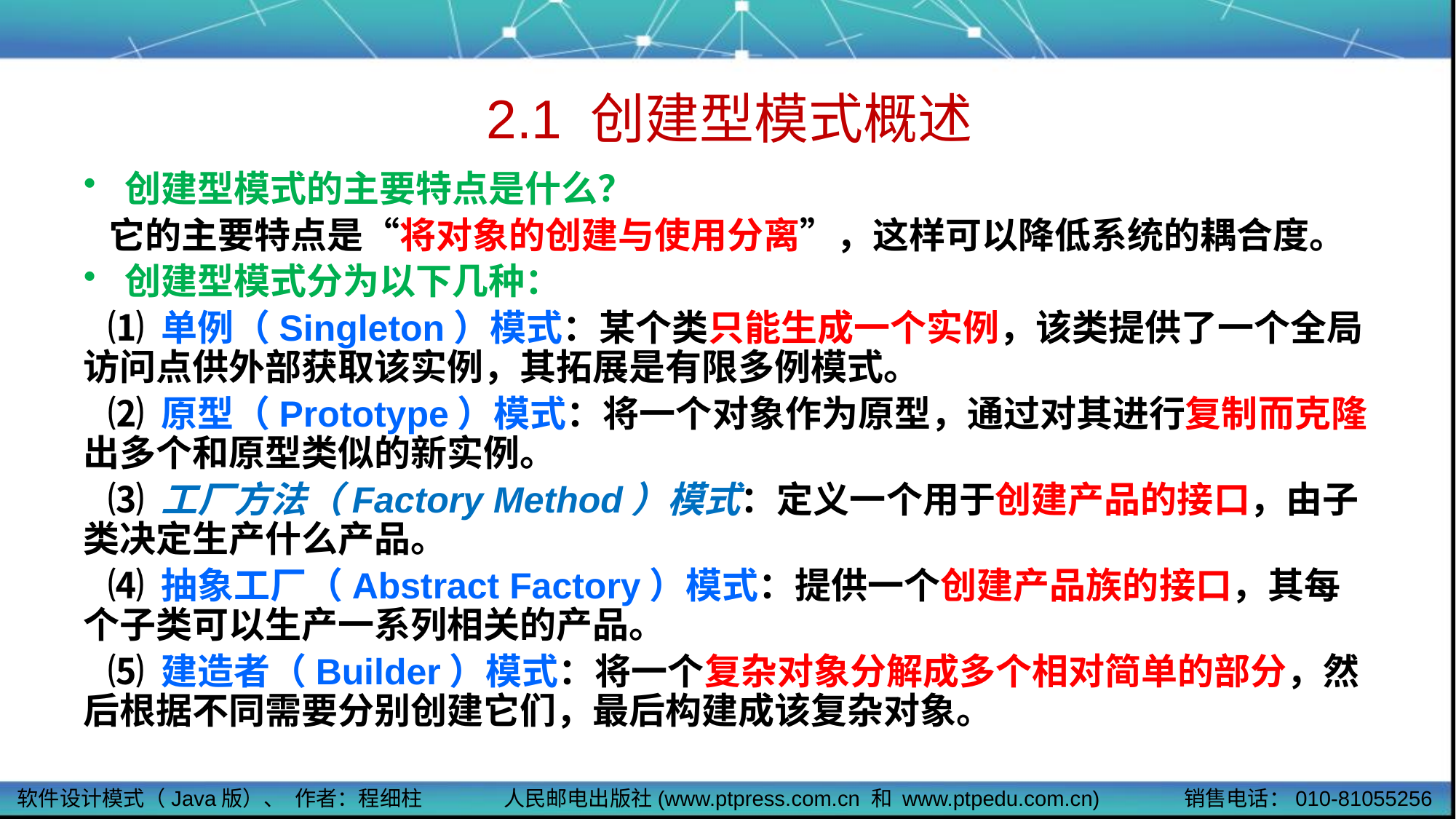

# 2.1 创建型模式概述
创建型模式的主要特点是什么？
  它的主要特点是“将对象的创建与使用分离”，这样可以降低系统的耦合度。
创建型模式分为以下几种：
   ⑴ 单例（Singleton）模式：某个类只能生成一个实例，该类提供了一个全局访问点供外部获取该实例，其拓展是有限多例模式。
   ⑵ 原型（Prototype）模式：将一个对象作为原型，通过对其进行复制而克隆出多个和原型类似的新实例。
   ⑶ 工厂方法（Factory Method）模式：定义一个用于创建产品的接口，由子类决定生产什么产品。
   ⑷ 抽象工厂（Abstract Factory）模式：提供一个创建产品族的接口，其每个子类可以生产一系列相关的产品。
   ⑸ 建造者（Builder）模式：将一个复杂对象分解成多个相对简单的部分，然后根据不同需要分别创建它们，最后构建成该复杂对象。
软件设计模式（Java版）、  作者：程细柱
人民邮电出版社(www.ptpress.com.cn 和 www.ptpedu.com.cn)
销售电话：010-81055256